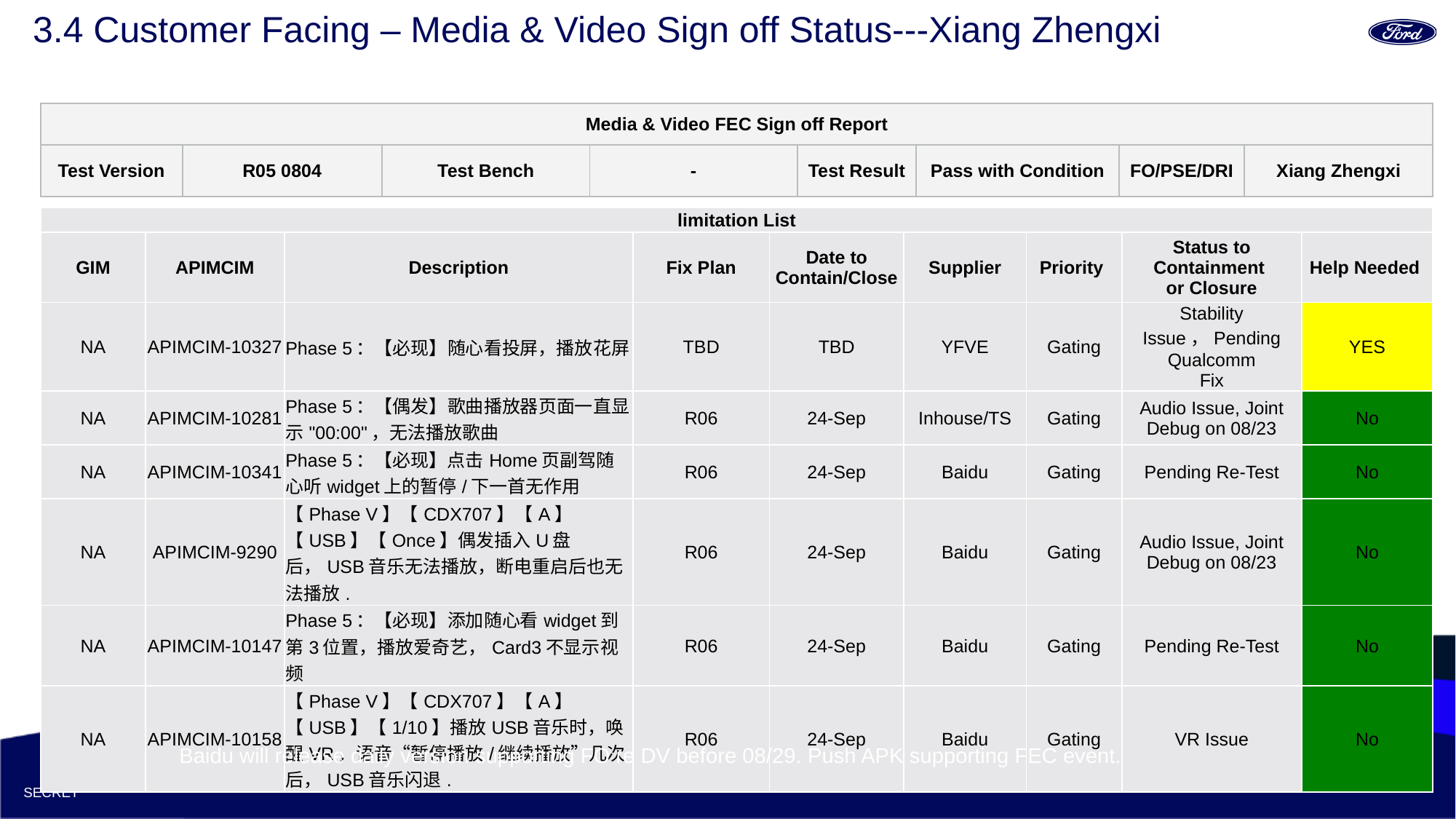

# 3.4 Customer Facing – Media & Video Sign off Status---Xiang Zhengxi
| Media & Video FEC Sign off Report |  |  |  |  |  |  |  |
| --- | --- | --- | --- | --- | --- | --- | --- |
| Test Version | R05 0804 | Test Bench | - | Test Result | Pass with Condition | FO/PSE/DRI | Xiang Zhengxi |
| limitation List |  |  |  |  |  |  |  |  |
| --- | --- | --- | --- | --- | --- | --- | --- | --- |
| GIM | APIMCIM | Description | Fix Plan | Date to Contain/Close | Supplier | Priority | Status to Containment or Closure | Help Needed |
| NA | APIMCIM-10327 | Phase 5：【必现】随心看投屏，播放花屏 | TBD | TBD | YFVE | Gating | Stability Issue，Pending Qualcomm Fix | YES |
| NA | APIMCIM-10281 | Phase 5：【偶发】歌曲播放器页面一直显示"00:00"，无法播放歌曲 | R06 | 24-Sep | Inhouse/TS | Gating | Audio Issue, Joint Debug on 08/23 | No |
| NA | APIMCIM-10341 | Phase 5：【必现】点击Home页副驾随心听widget上的暂停/下一首无作用 | R06 | 24-Sep | Baidu | Gating | Pending Re-Test | No |
| NA | APIMCIM-9290 | 【Phase V】【CDX707】【A】【USB】【Once】偶发插入U盘后，USB音乐无法播放，断电重启后也无法播放. | R06 | 24-Sep | Baidu | Gating | Audio Issue, Joint Debug on 08/23 | No |
| NA | APIMCIM-10147 | Phase 5：【必现】添加随心看widget到第3位置，播放爱奇艺，Card3不显示视频 | R06 | 24-Sep | Baidu | Gating | Pending Re-Test | No |
| NA | APIMCIM-10158 | 【Phase V】【CDX707】【A】【USB】【1/10】播放USB音乐时，唤醒VR，语音“暂停播放/继续播放”几次后，USB音乐闪退. | R06 | 24-Sep | Baidu | Gating | VR Issue | No |
Baidu will release daily version supporting FO re DV before 08/29. Push APK supporting FEC event.